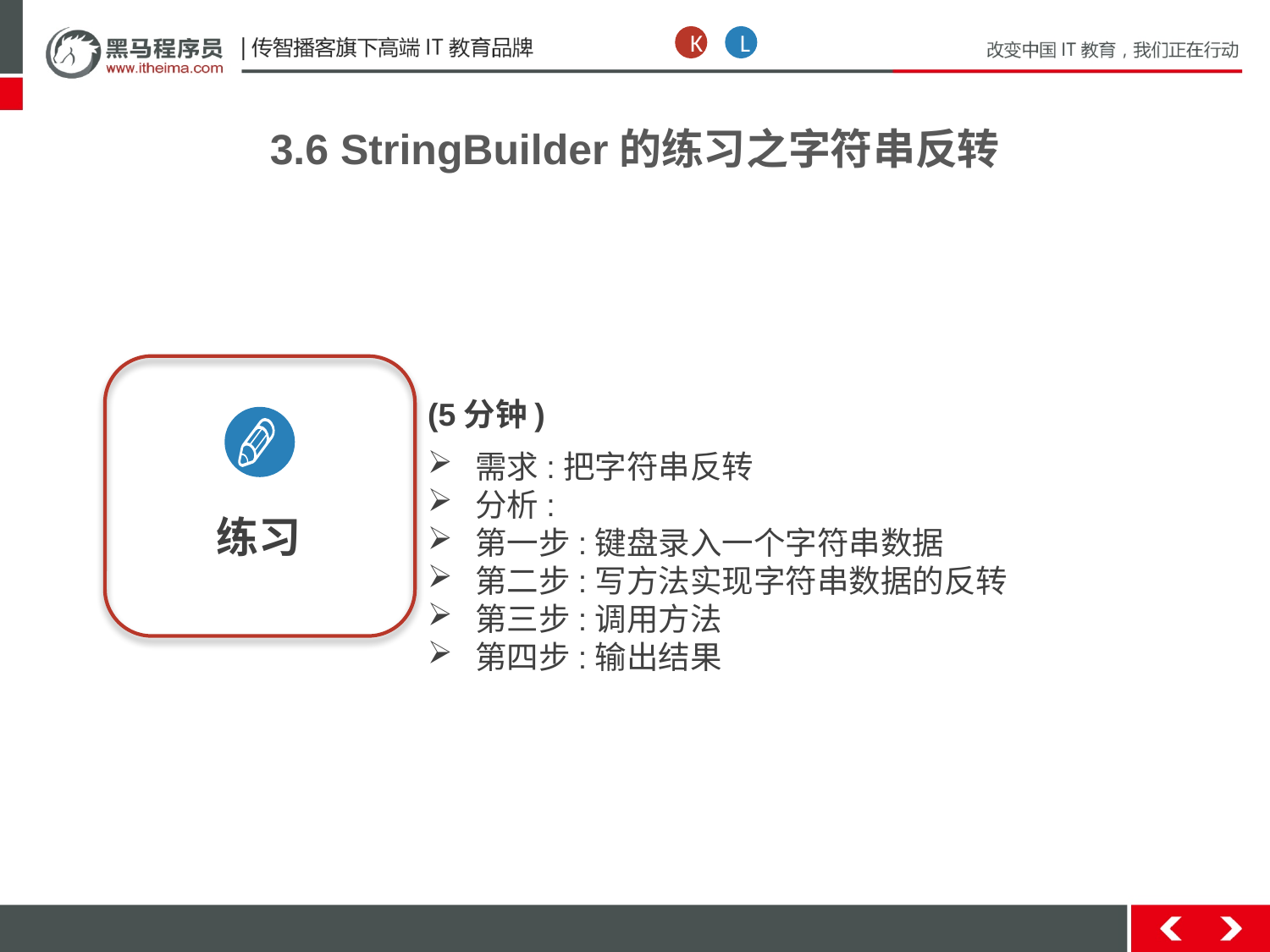

K
L
3.6 StringBuilder的练习之字符串反转

练习
(5分钟)
需求:把字符串反转
分析:
第一步:键盘录入一个字符串数据
第二步:写方法实现字符串数据的反转
第三步:调用方法
第四步:输出结果